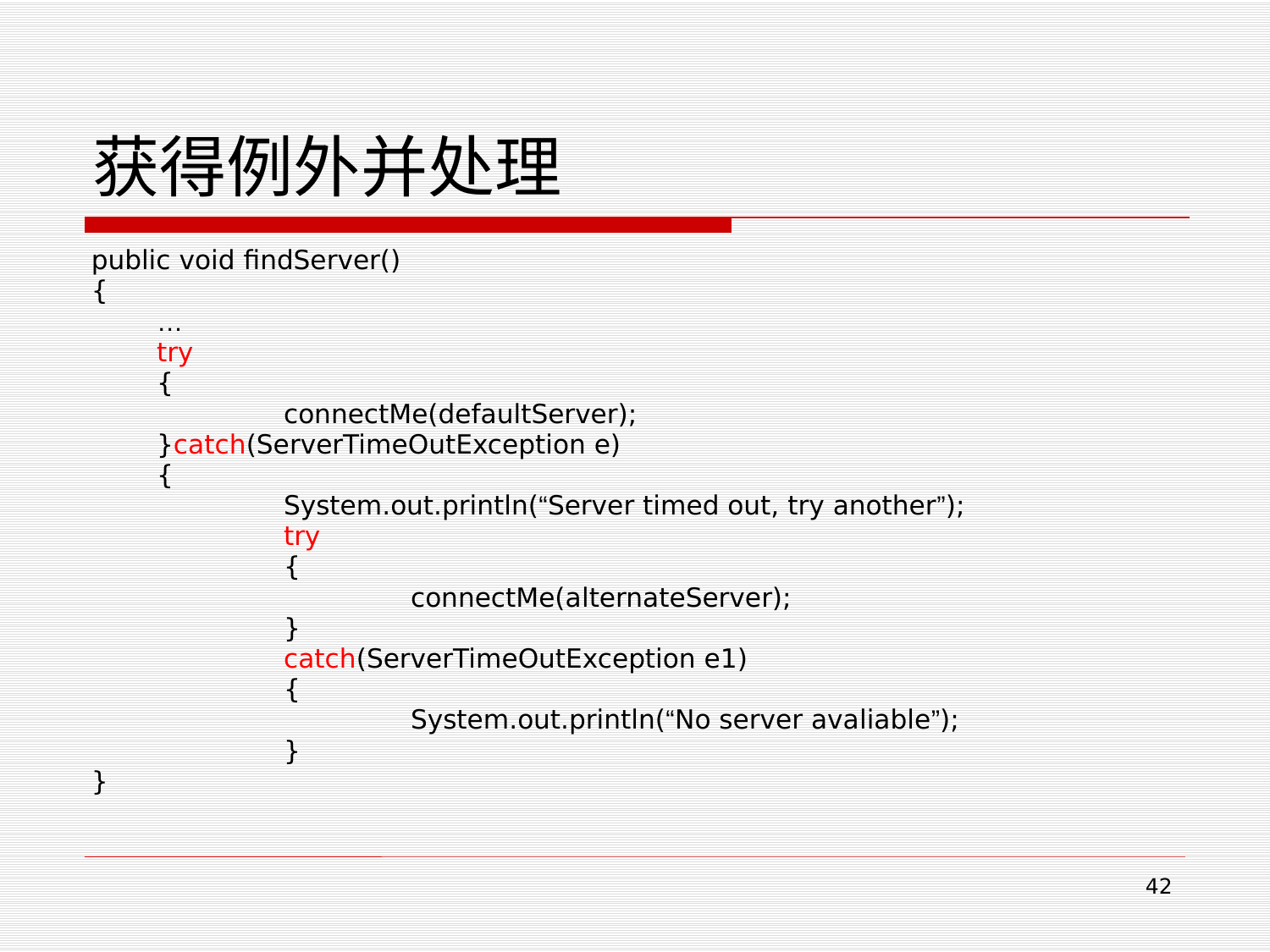

# 获得例外并处理
public void findServer()
{
	…
	try
	{
		connectMe(defaultServer);
	}catch(ServerTimeOutException e)
	{
		System.out.println(“Server timed out, try another”);
		try
		{
			connectMe(alternateServer);
		}
		catch(ServerTimeOutException e1)
		{
	 		System.out.println(“No server avaliable”);
		}
}

42